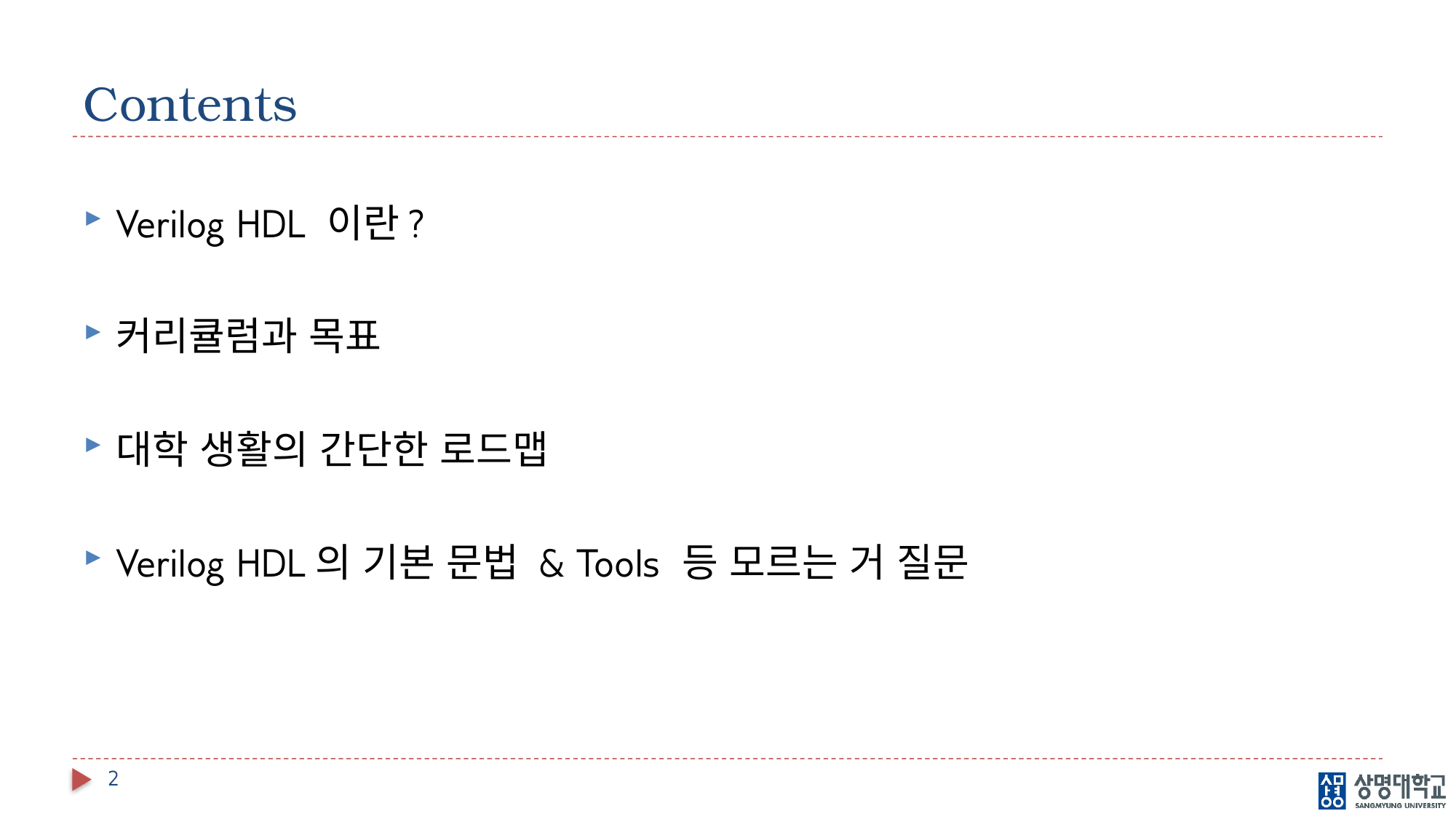

# Contents

Verilog HDL 이란?

커리큘럼과 목표

대학 생활의 간단한 로드맵

Verilog HDL의 기본 문법 & Tools 등 모르는 거 질문

2